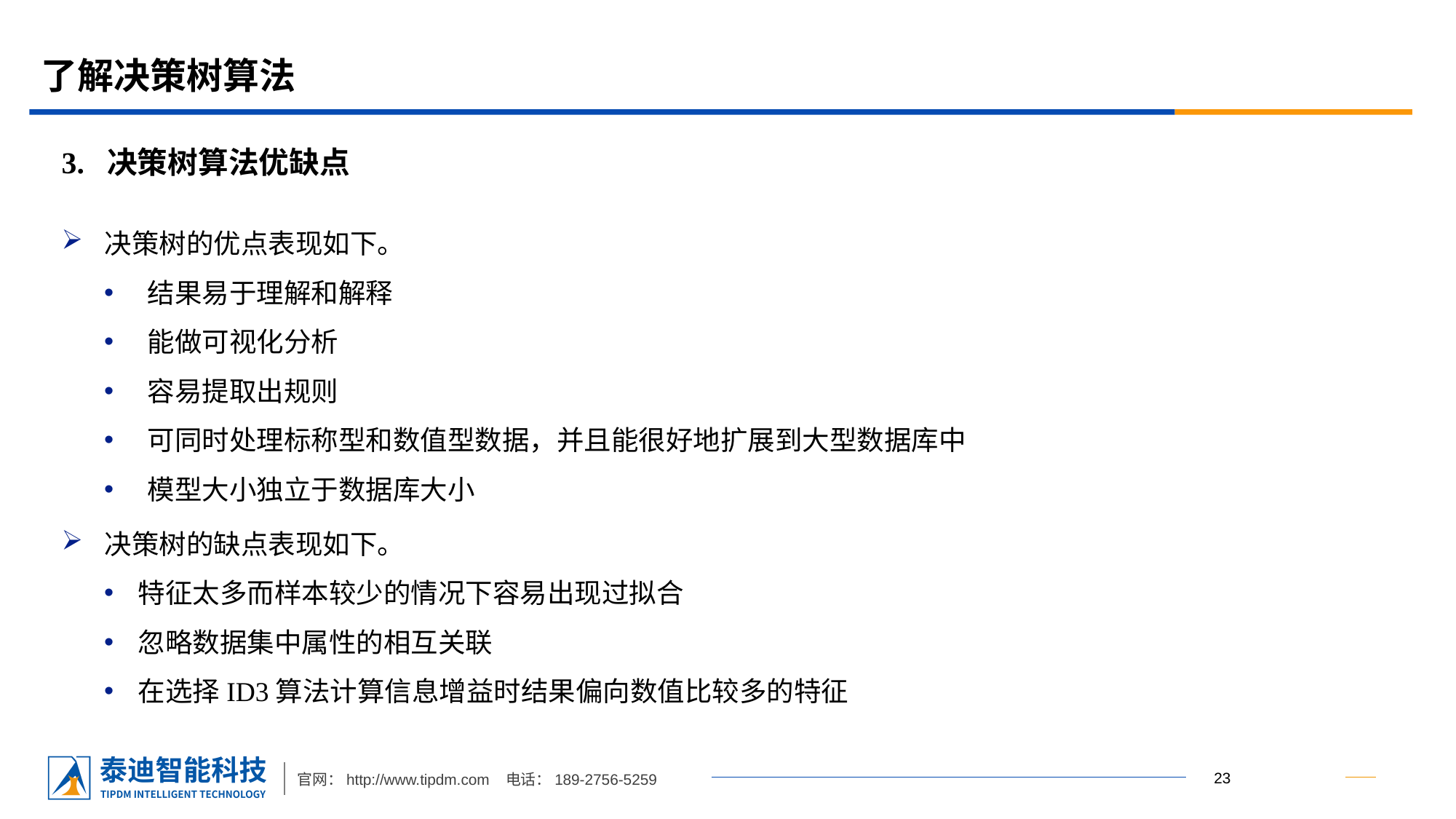

# 了解决策树算法
3.  决策树算法优缺点
决策树的优点表现如下。
结果易于理解和解释
能做可视化分析
容易提取出规则
可同时处理标称型和数值型数据，并且能很好地扩展到大型数据库中
模型大小独立于数据库大小
决策树的缺点表现如下。
特征太多而样本较少的情况下容易出现过拟合
忽略数据集中属性的相互关联
在选择ID3算法计算信息增益时结果偏向数值比较多的特征